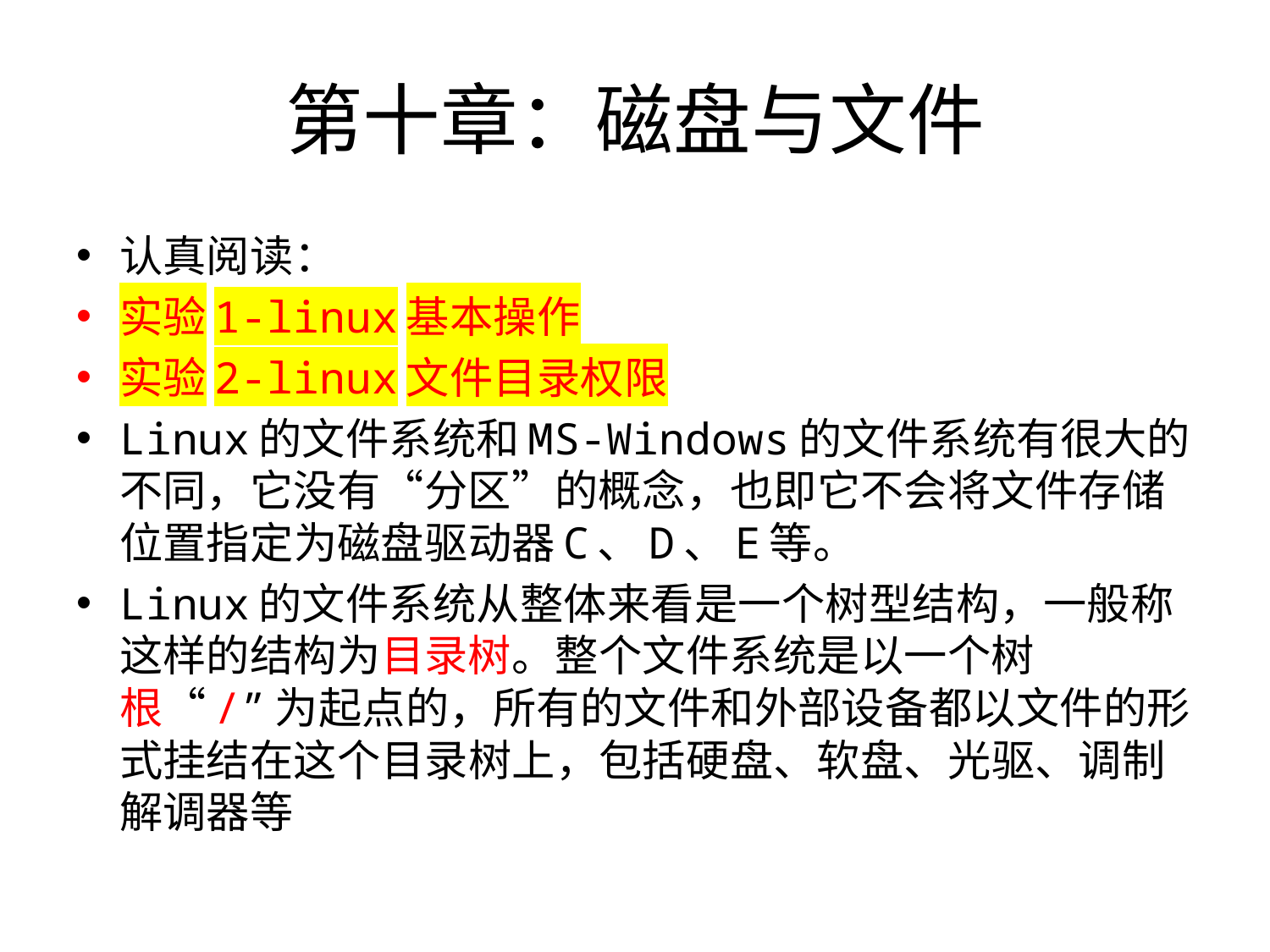

# 第十章：磁盘与文件
认真阅读：
实验1-linux基本操作
实验2-linux文件目录权限
Linux的文件系统和MS-Windows的文件系统有很大的不同，它没有“分区”的概念，也即它不会将文件存储位置指定为磁盘驱动器C、D、E等。
Linux的文件系统从整体来看是一个树型结构，一般称这样的结构为目录树。整个文件系统是以一个树根“/”为起点的，所有的文件和外部设备都以文件的形式挂结在这个目录树上，包括硬盘、软盘、光驱、调制解调器等